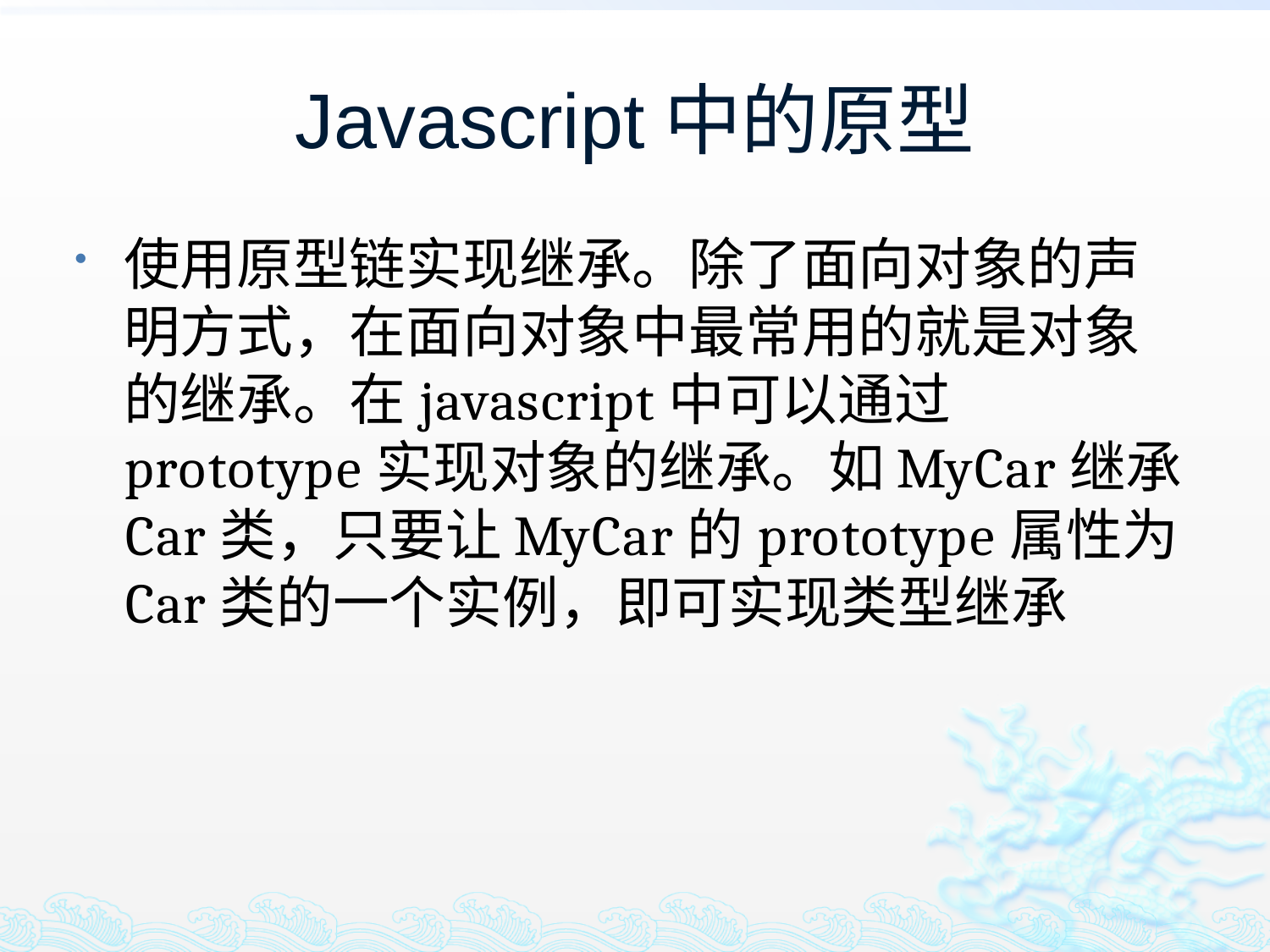

# Javascript中的原型
使用原型链实现继承。除了面向对象的声明方式，在面向对象中最常用的就是对象的继承。在javascript中可以通过prototype实现对象的继承。如MyCar继承Car类，只要让MyCar的prototype属性为Car类的一个实例，即可实现类型继承